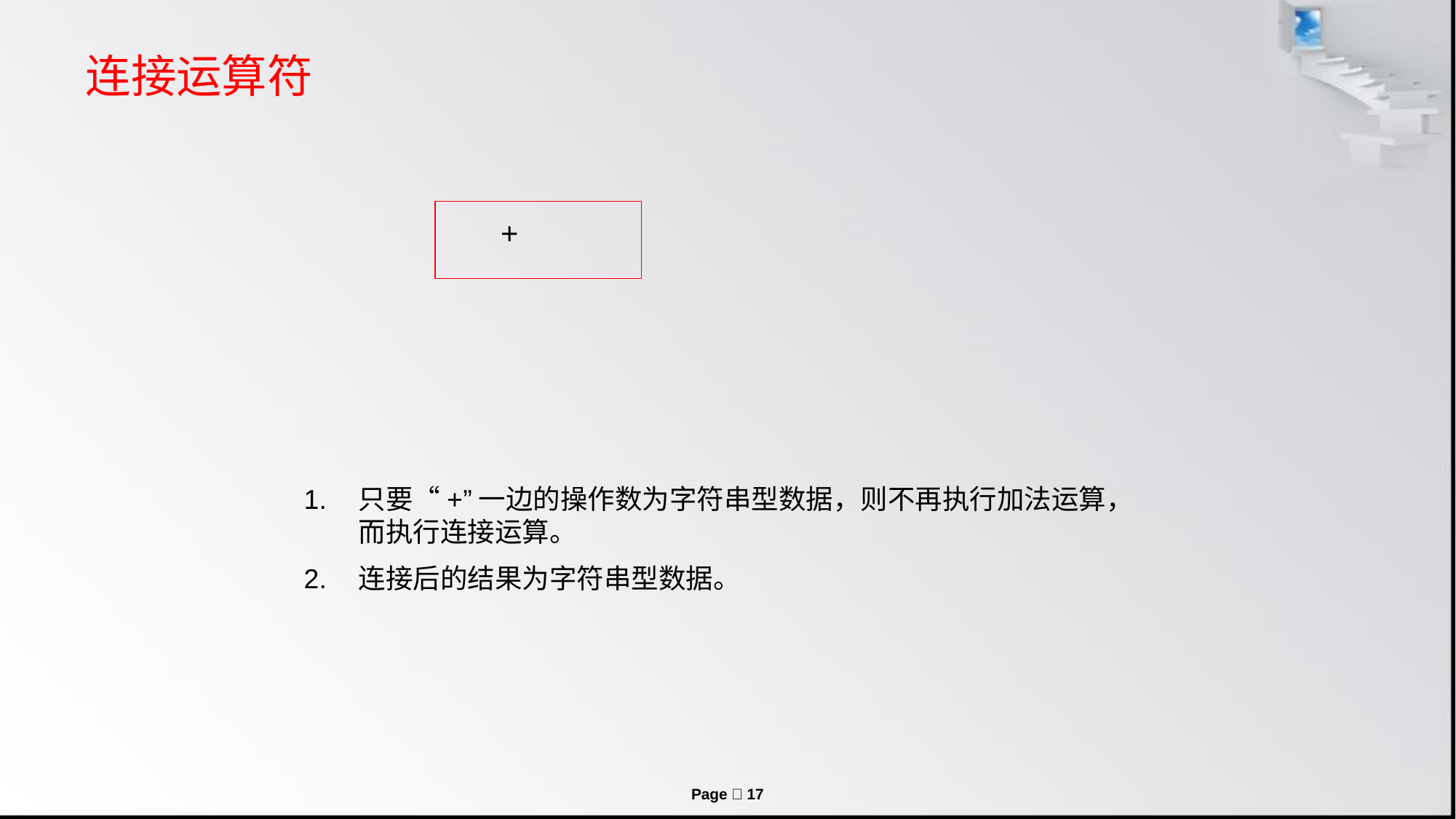

# 连接运算符
+
只要“+”一边的操作数为字符串型数据，则不再执行加法运算，而执行连接运算。
连接后的结果为字符串型数据。